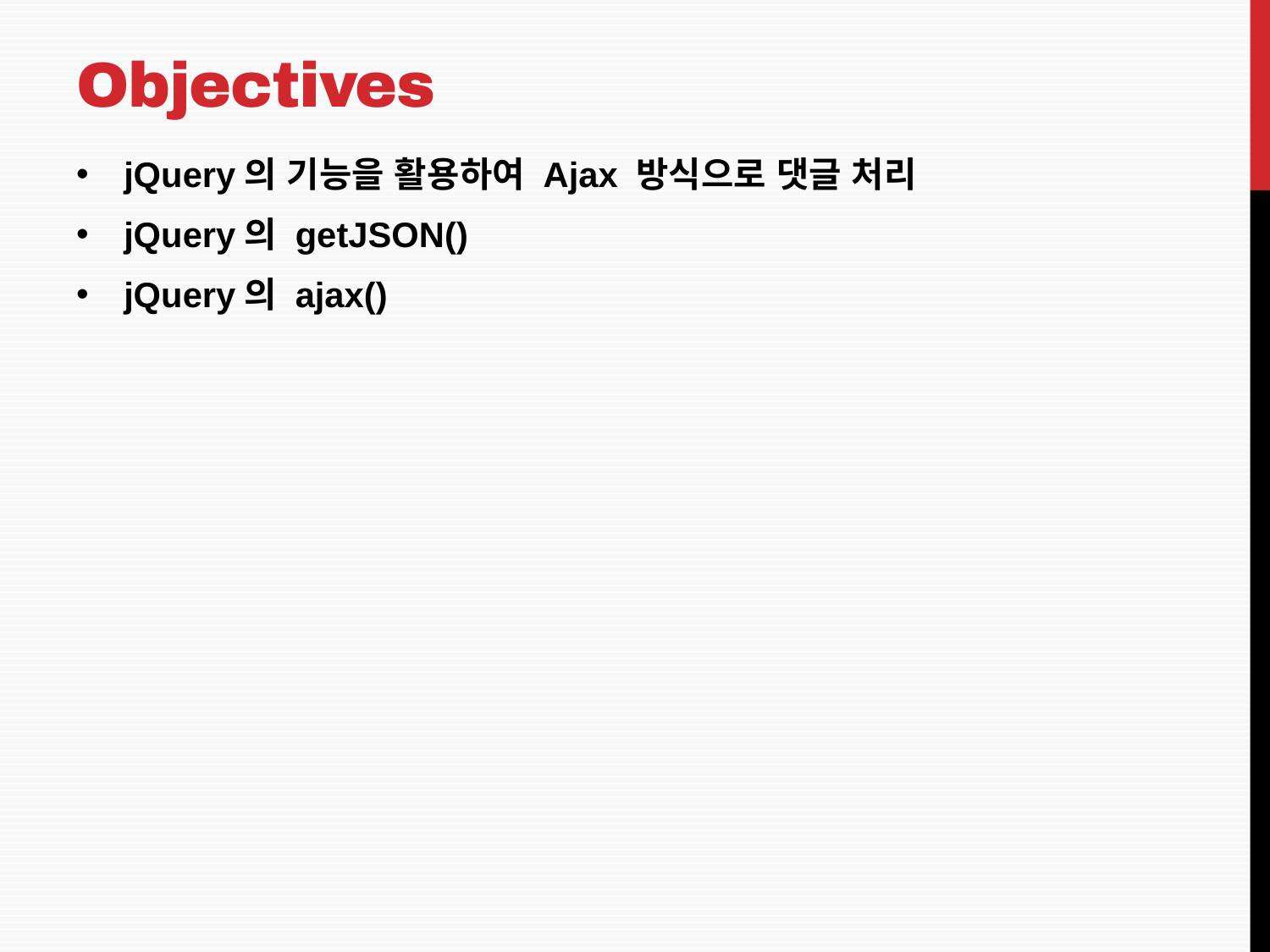

# Objectives
jQuery의 기능을 활용하여 Ajax 방식으로 댓글 처리
jQuery의 getJSON()
jQuery의 ajax()